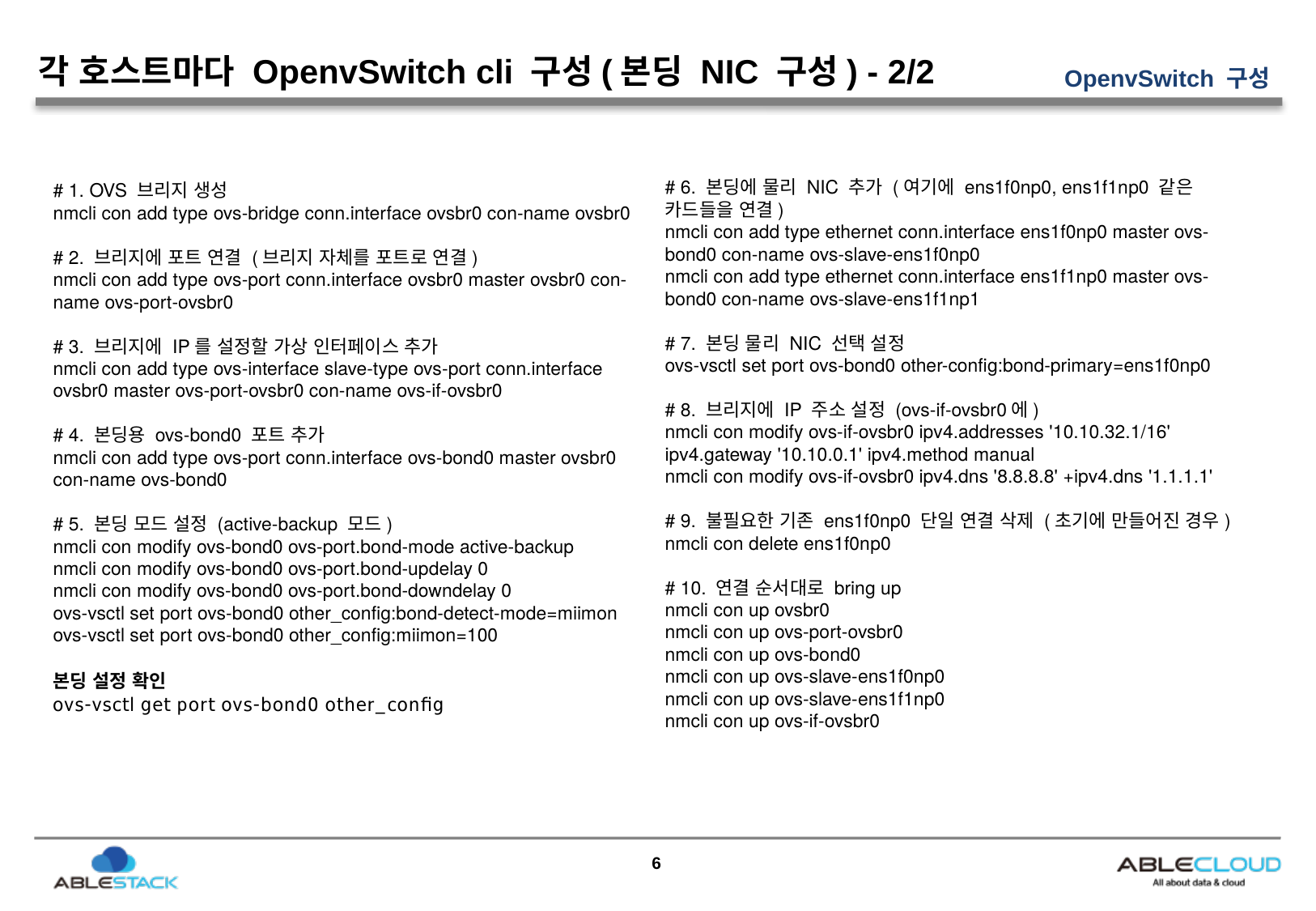

# 각 호스트마다 OpenvSwitch cli 구성(본딩 NIC 구성) - 2/2
OpenvSwitch 구성

# 1. OVS 브리지 생성
nmcli con add type ovs-bridge conn.interface ovsbr0 con-name ovsbr0

# 2. 브리지에 포트 연결 (브리지 자체를 포트로 연결)
nmcli con add type ovs-port conn.interface ovsbr0 master ovsbr0 con-name ovs-port-ovsbr0

# 3. 브리지에 IP를 설정할 가상 인터페이스 추가
nmcli con add type ovs-interface slave-type ovs-port conn.interface ovsbr0 master ovs-port-ovsbr0 con-name ovs-if-ovsbr0

# 4. 본딩용 ovs-bond0 포트 추가
nmcli con add type ovs-port conn.interface ovs-bond0 master ovsbr0 con-name ovs-bond0

# 5. 본딩 모드 설정 (active-backup 모드)
nmcli con modify ovs-bond0 ovs-port.bond-mode active-backup
nmcli con modify ovs-bond0 ovs-port.bond-updelay 0
nmcli con modify ovs-bond0 ovs-port.bond-downdelay 0
ovs-vsctl set port ovs-bond0 other_config:bond-detect-mode=miimon
ovs-vsctl set port ovs-bond0 other_config:miimon=100

본딩 설정 확인
ovs-vsctl get port ovs-bond0 other_config

# 6. 본딩에 물리 NIC 추가 (여기에 ens1f0np0, ens1f1np0 같은 카드들을 연결)
nmcli con add type ethernet conn.interface ens1f0np0 master ovs-bond0 con-name ovs-slave-ens1f0np0
nmcli con add type ethernet conn.interface ens1f1np0 master ovs-bond0 con-name ovs-slave-ens1f1np1
# 7. 본딩 물리 NIC 선택 설정
ovs-vsctl set port ovs-bond0 other-config:bond-primary=ens1f0np0

# 8. 브리지에 IP 주소 설정 (ovs-if-ovsbr0에)
nmcli con modify ovs-if-ovsbr0 ipv4.addresses '10.10.32.1/16' ipv4.gateway '10.10.0.1' ipv4.method manual
nmcli con modify ovs-if-ovsbr0 ipv4.dns '8.8.8.8' +ipv4.dns '1.1.1.1'
# 9. 불필요한 기존 ens1f0np0 단일 연결 삭제 (초기에 만들어진 경우)
nmcli con delete ens1f0np0
# 10. 연결 순서대로 bring up
nmcli con up ovsbr0
nmcli con up ovs-port-ovsbr0
nmcli con up ovs-bond0
nmcli con up ovs-slave-ens1f0np0
nmcli con up ovs-slave-ens1f1np0
nmcli con up ovs-if-ovsbr0